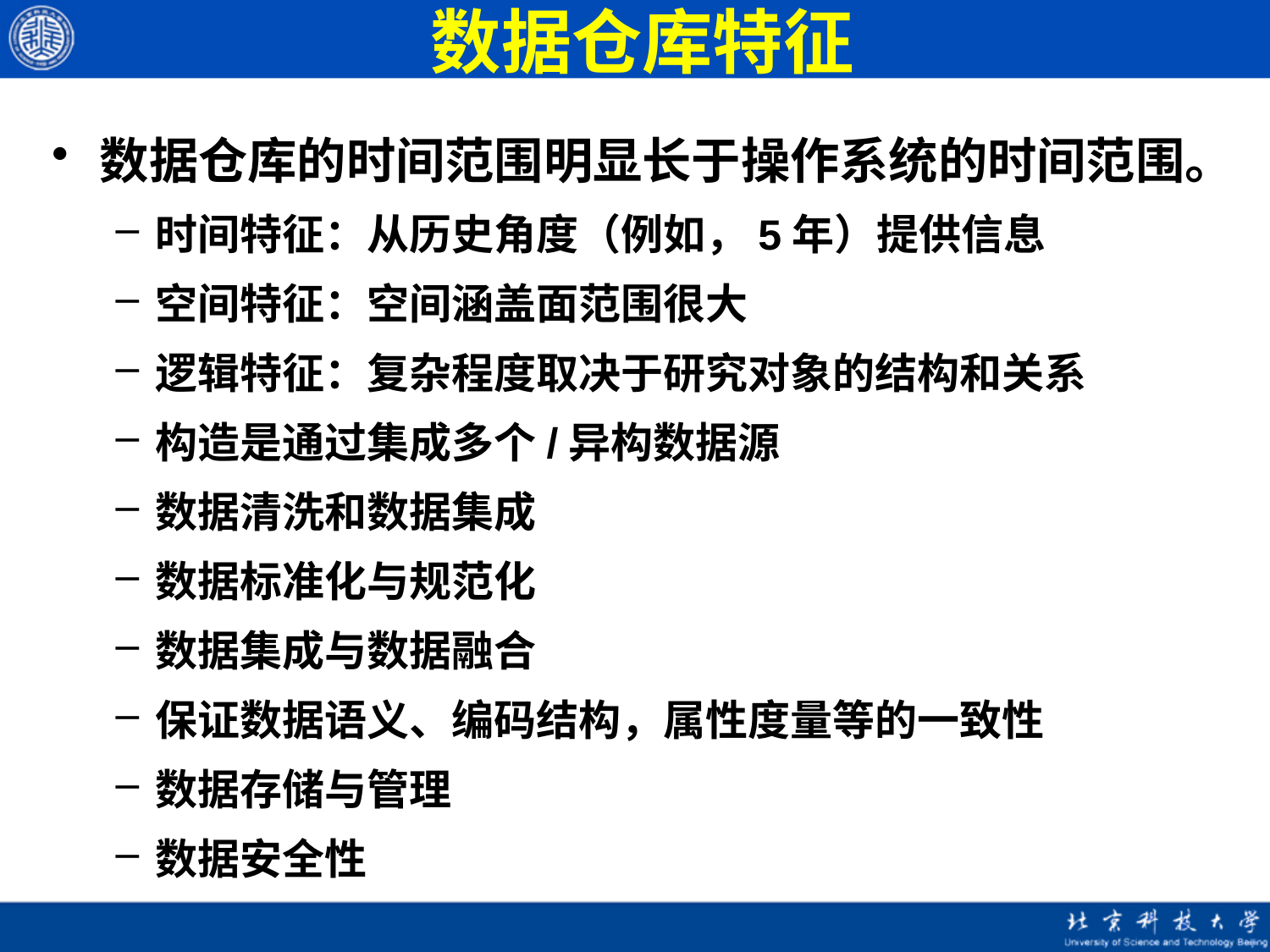

# 数据仓库特征
数据仓库的时间范围明显长于操作系统的时间范围。
时间特征：从历史角度（例如，5年）提供信息
空间特征：空间涵盖面范围很大
逻辑特征：复杂程度取决于研究对象的结构和关系
构造是通过集成多个/异构数据源
数据清洗和数据集成
数据标准化与规范化
数据集成与数据融合
保证数据语义、编码结构，属性度量等的一致性
数据存储与管理
数据安全性